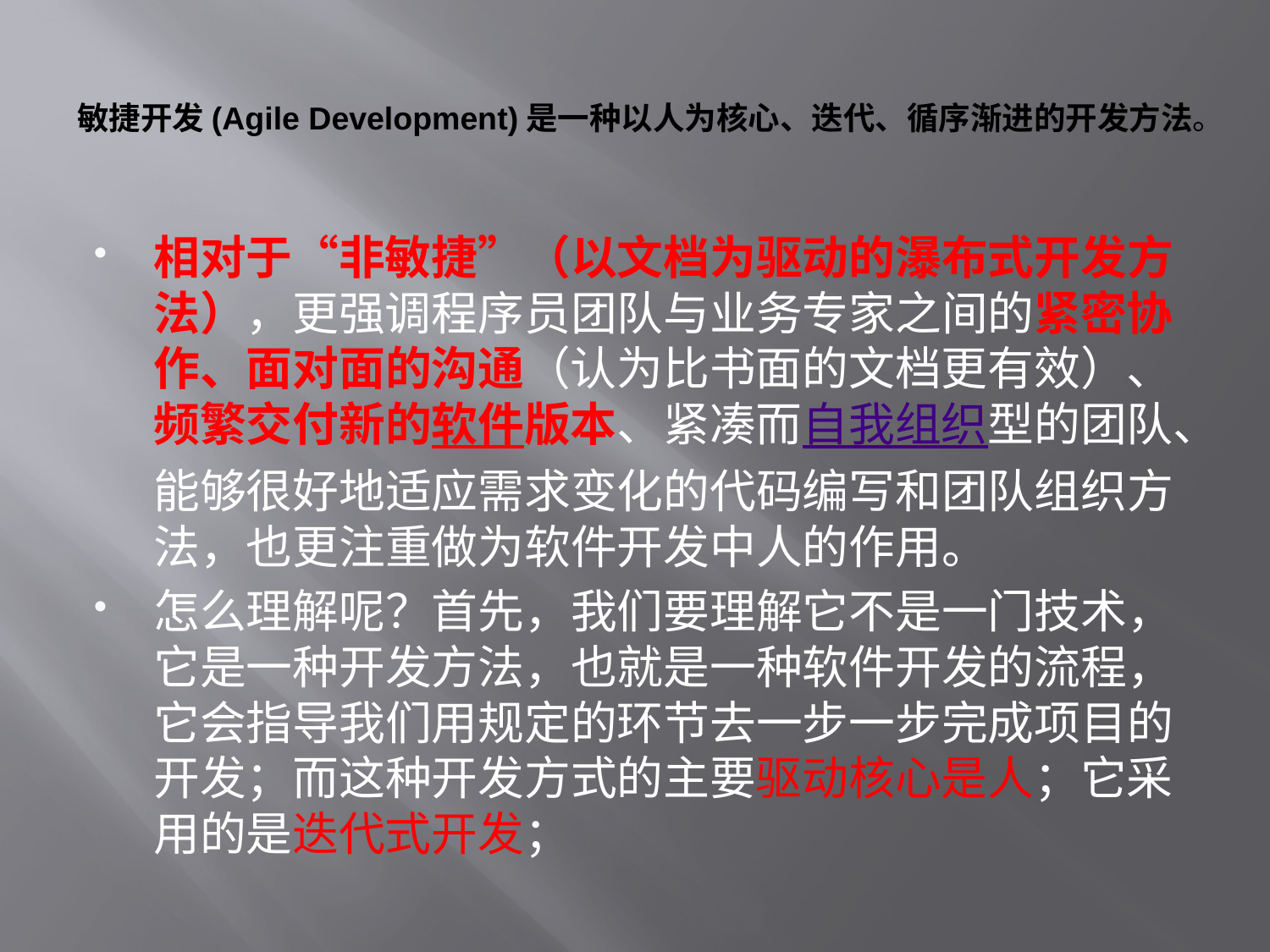

# 敏捷开发(Agile Development)是一种以人为核心、迭代、循序渐进的开发方法。
相对于“非敏捷”（以文档为驱动的瀑布式开发方法），更强调程序员团队与业务专家之间的紧密协作、面对面的沟通（认为比书面的文档更有效）、频繁交付新的软件版本、紧凑而自我组织型的团队、能够很好地适应需求变化的代码编写和团队组织方法，也更注重做为软件开发中人的作用。
怎么理解呢？首先，我们要理解它不是一门技术，它是一种开发方法，也就是一种软件开发的流程，它会指导我们用规定的环节去一步一步完成项目的开发；而这种开发方式的主要驱动核心是人；它采用的是迭代式开发；